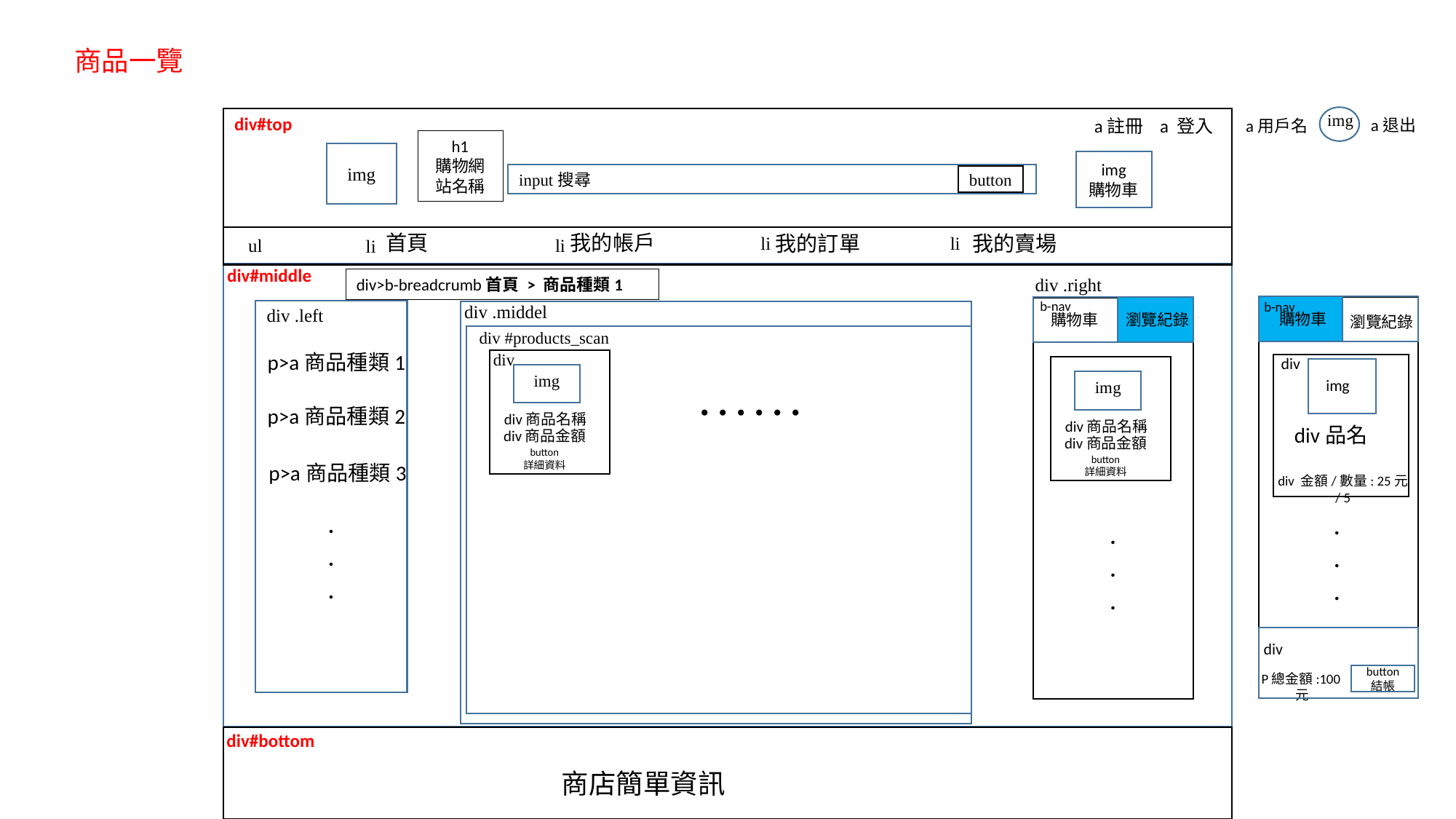

商品一覽
img
div#top

a註冊   a 登入
a退出
a用戶名
h1
購物網站名稱
img
img
購物車
input搜尋
button
首頁
我的帳戶
我的訂單
我的賣場
li
li

li
ul
li
div#middle

div .right
div>b-breadcrumb首頁 > 商品種類1
b-nav
b-nav
div .middel

div .left

購物車
購物車
瀏覽紀錄
瀏覽紀錄
div #products_scan

p>a商品種類1
div
div

img
img

img
  . . . . . .
p>a商品種類2
div商品名稱
div商品名稱
div品名

div 金額/數量: 25元 / 5
div商品金額
div商品金額
button
詳細資料
button
詳細資料
p>a商品種類3
.
.
.

.
.
.

.
.
.

div
P總金額:100元
button
結帳
div#bottom

商店簡單資訊